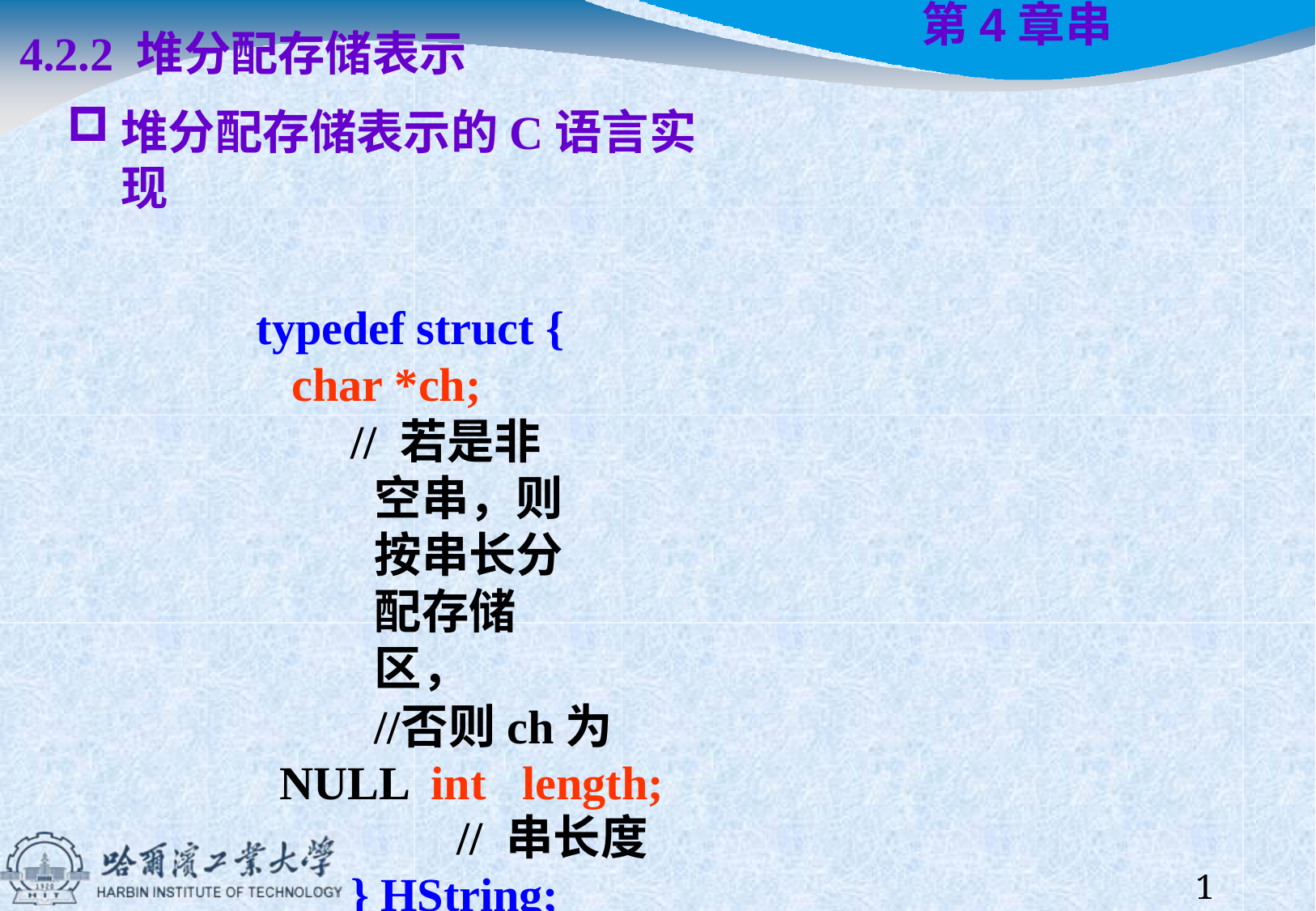

4.2.2 堆分配存储表示
堆分配存储表示的C语言实现
# 第4章	串
typedef struct {  char *ch;
// 若是非空串，则按串长分配存储区，
//	否则ch为NULL  int	length;
// 串长度
} HString;

17